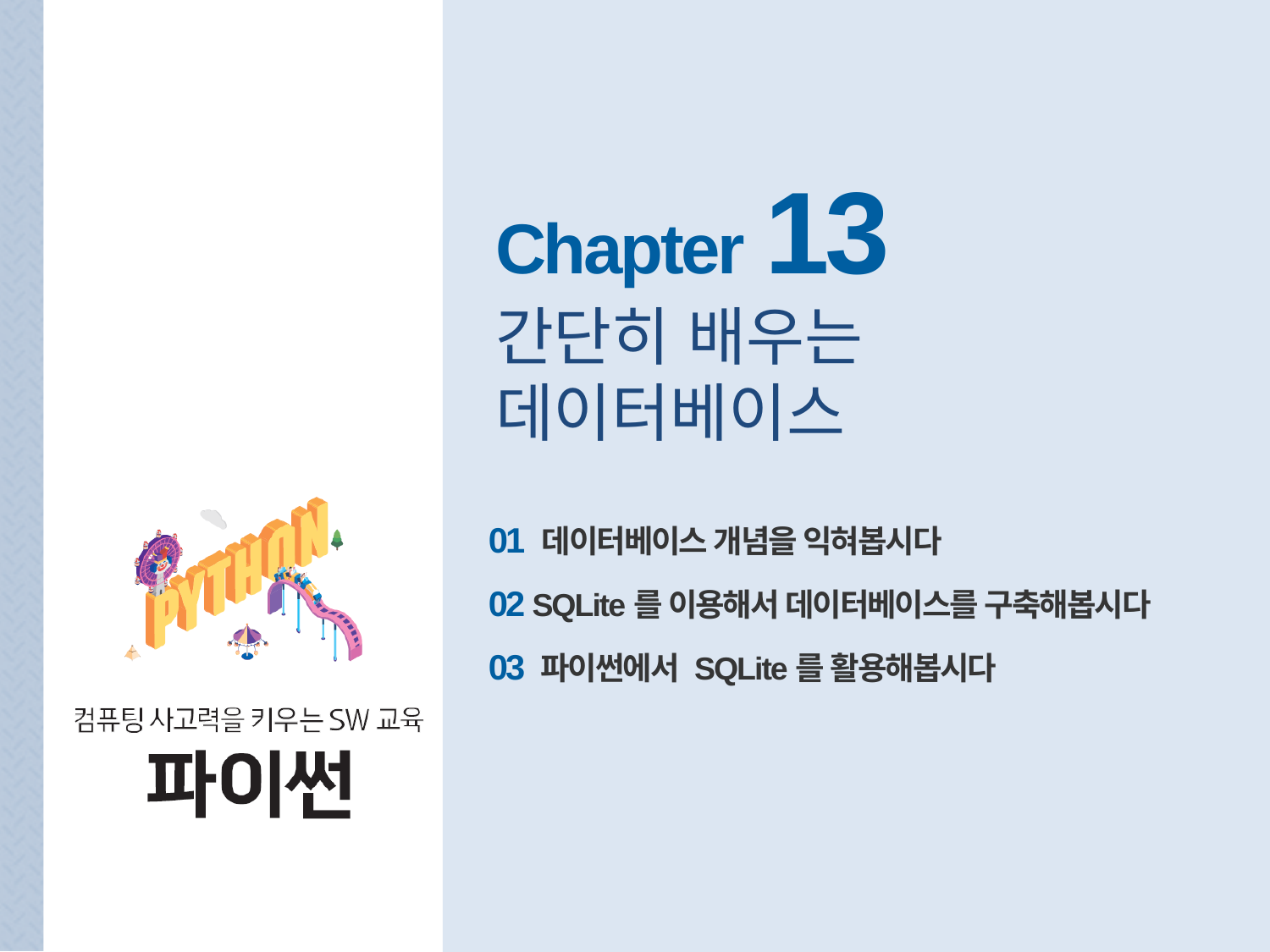

Chapter 13
간단히 배우는
데이터베이스
01 데이터베이스 개념을 익혀봅시다
02 SQLite를 이용해서 데이터베이스를 구축해봅시다
03 파이썬에서 SQLite를 활용해봅시다